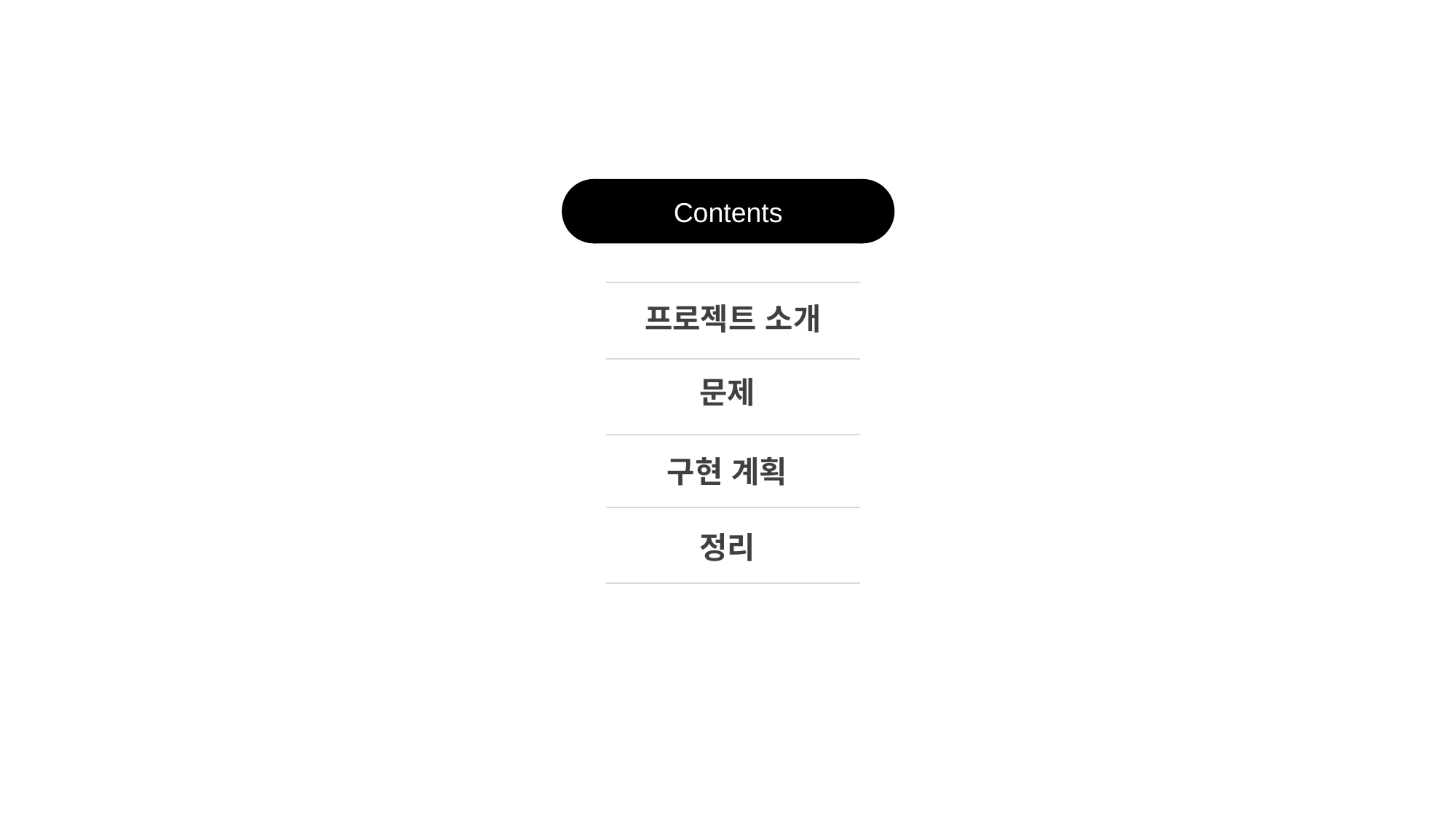

Contents

프로젝트 소개
문제
구현 계획
정리